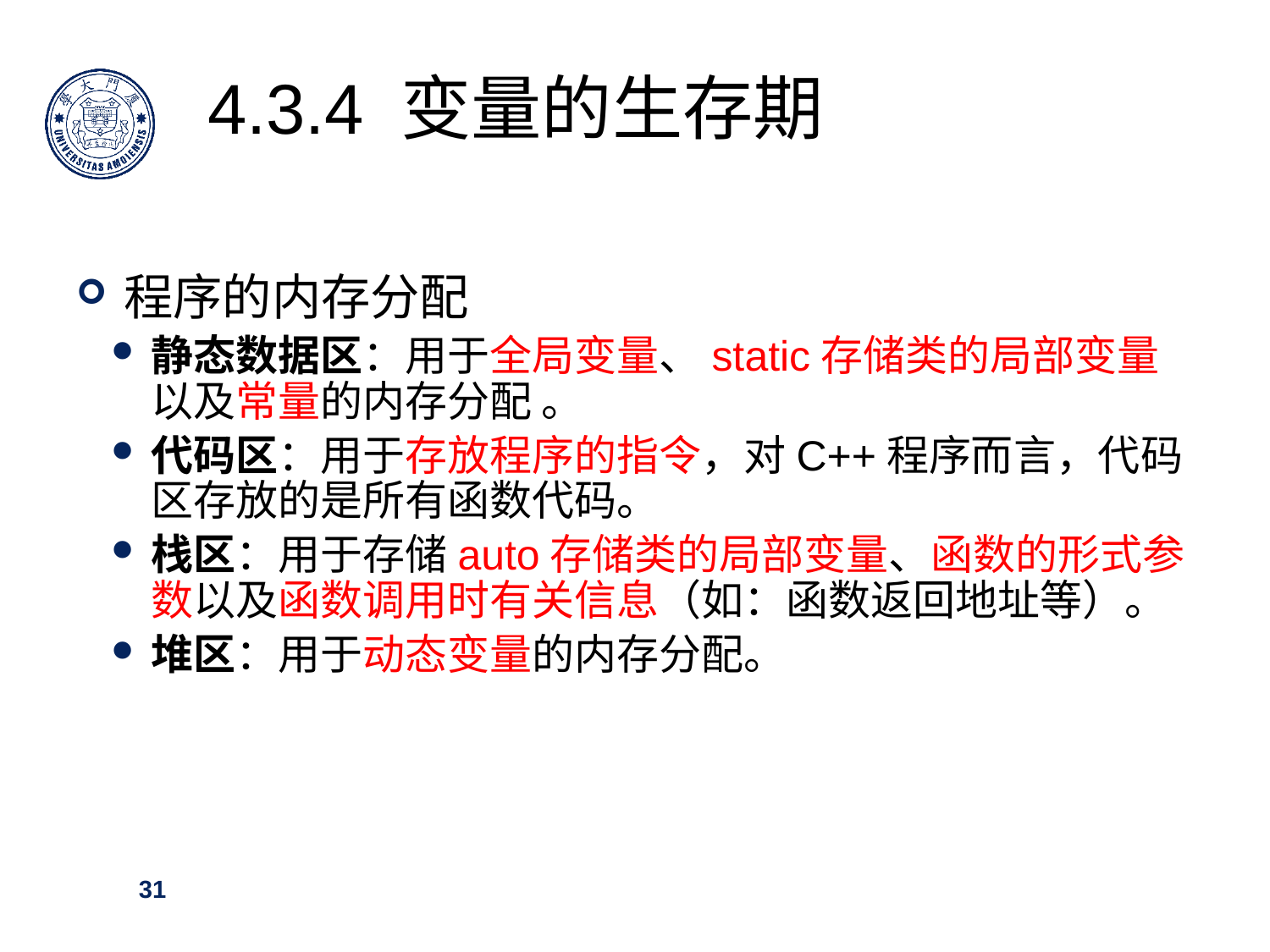

4.3.4 变量的生存期
程序的内存分配
静态数据区：用于全局变量、static存储类的局部变量以及常量的内存分配 。
代码区：用于存放程序的指令，对C++程序而言，代码区存放的是所有函数代码。
栈区：用于存储auto存储类的局部变量、函数的形式参数以及函数调用时有关信息（如：函数返回地址等）。
堆区：用于动态变量的内存分配。
31